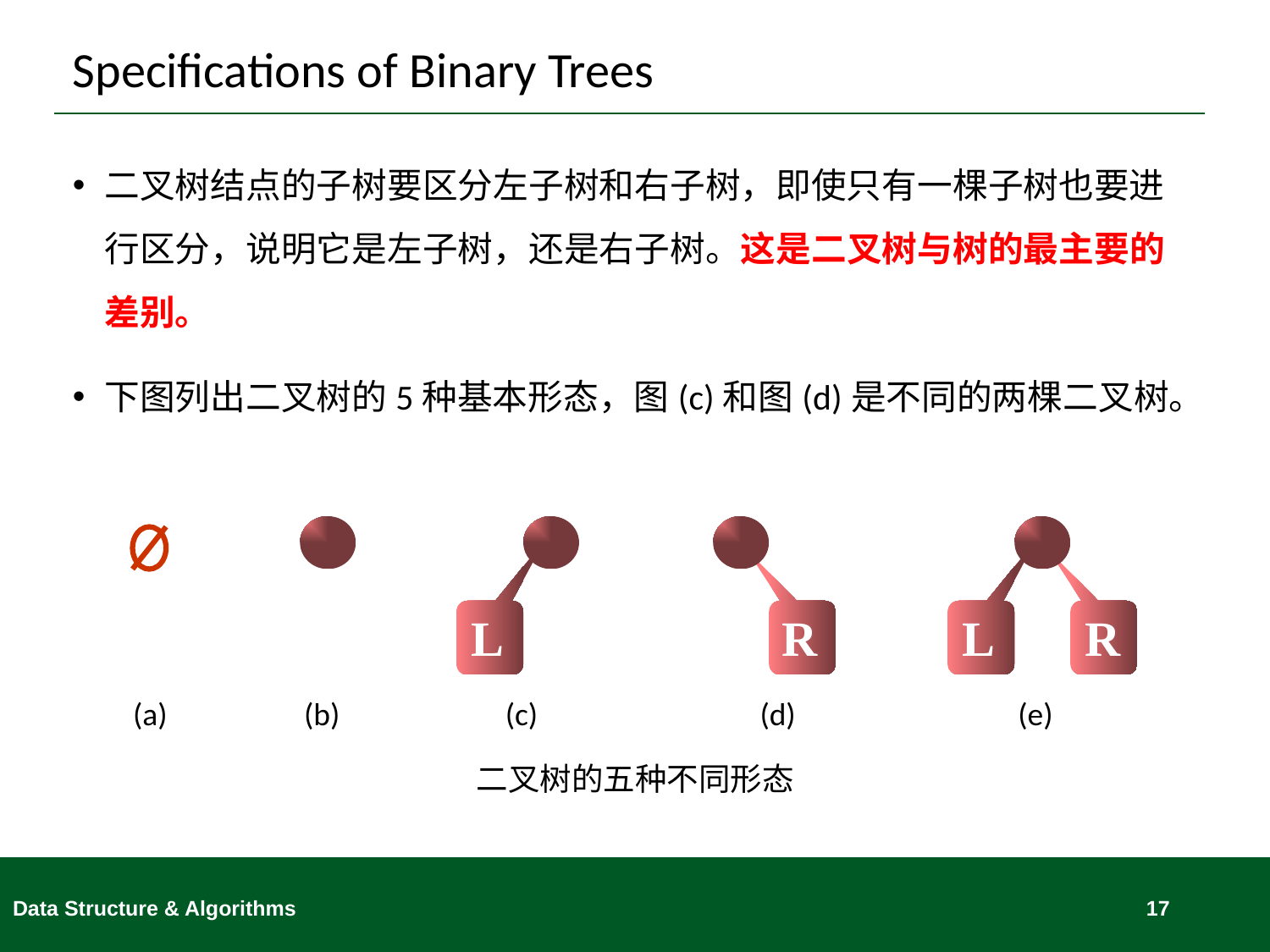

# Specifications of Binary Trees
二叉树结点的子树要区分左子树和右子树，即使只有一棵子树也要进行区分，说明它是左子树，还是右子树。这是二叉树与树的最主要的差别。
下图列出二叉树的5种基本形态，图(c)和图(d)是不同的两棵二叉树。

L
R

L

R
(a)
(b)
(c)
(d)
(e)
二叉树的五种不同形态
Data Structure & Algorithms
17